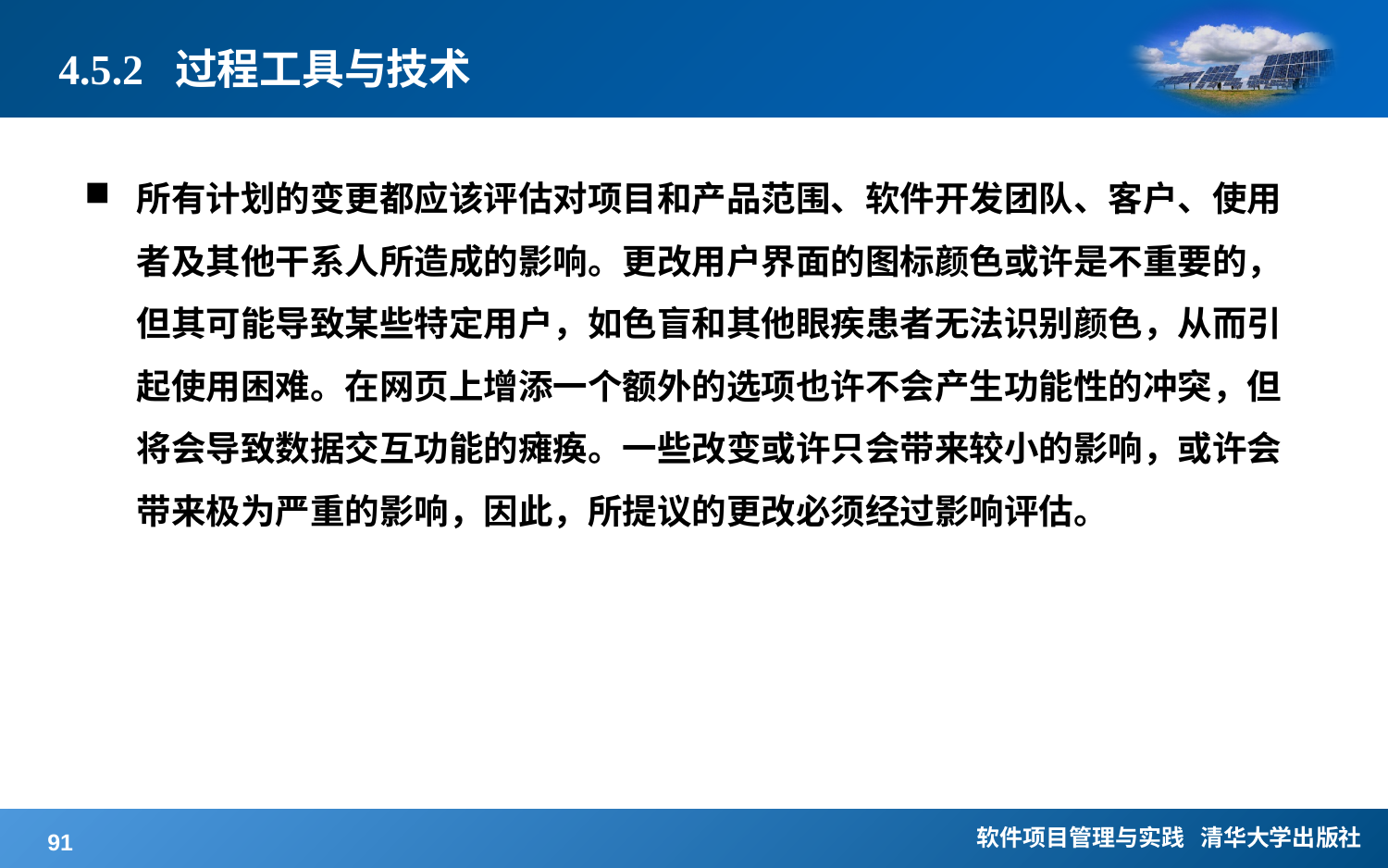

# 4.5.2  过程工具与技术
所有计划的变更都应该评估对项目和产品范围、软件开发团队、客户、使用者及其他干系人所造成的影响。更改用户界面的图标颜色或许是不重要的，但其可能导致某些特定用户，如色盲和其他眼疾患者无法识别颜色，从而引起使用困难。在网页上增添一个额外的选项也许不会产生功能性的冲突，但将会导致数据交互功能的瘫痪。一些改变或许只会带来较小的影响，或许会带来极为严重的影响，因此，所提议的更改必须经过影响评估。